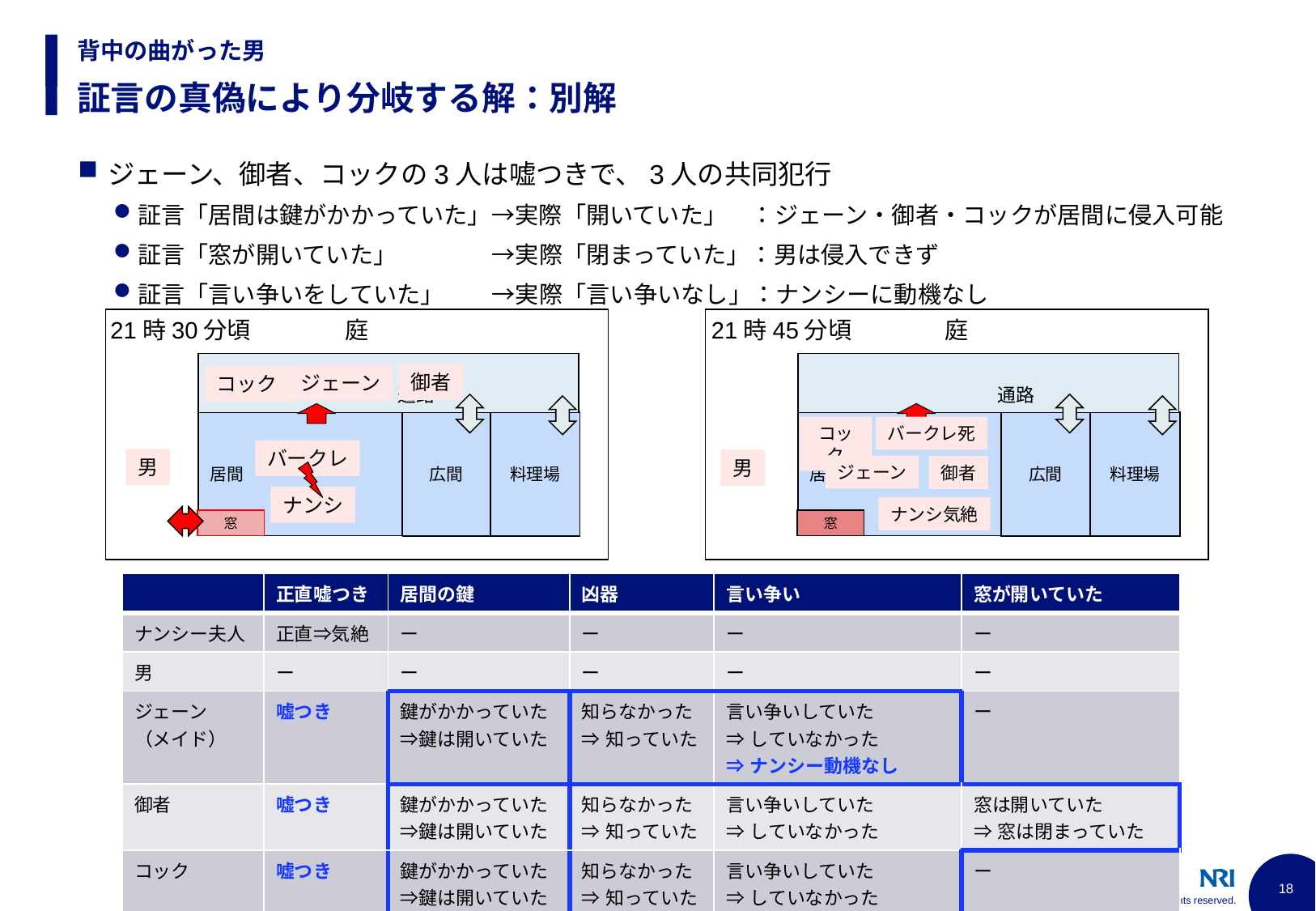

背中の曲がった男
# 証言の真偽により分岐する解：別解
ジェーン、御者、コックの3人は嘘つきで、3人の共同犯行
証言「居間は鍵がかかっていた」→実際「開いていた」　：ジェーン・御者・コックが居間に侵入可能
証言「窓が開いていた」　　　　→実際「閉まっていた」：男は侵入できず
証言「言い争いをしていた」　　→実際「言い争いなし」：ナンシーに動機なし
庭
21時45分頃
庭
21時30分頃
　　　　　　　　　　　　　　　　　　　　　　通路
　　　　　　　　　　　　　　　　　　　　　　通路
御者
ジェーン
コック

居間
居間
広間
料理場
広間
料理場
コック
バークレ死
バークレ
男
男
ジェーン
御者

ナンシ
ナンシ気絶

窓
窓
|  | 正直嘘つき | 居間の鍵 | 凶器 | 言い争い | 窓が開いていた |
| --- | --- | --- | --- | --- | --- |
| ナンシー夫人 | 正直⇒気絶 | ー | ー | ー | ー |
| 男 | ー | ー | ー | ー | ー |
| ジェーン （メイド） | 嘘つき | 鍵がかかっていた⇒鍵は開いていた | 知らなかった ⇒知っていた | 言い争いしていた ⇒していなかった ⇒ナンシー動機なし | ー |
| 御者 | 嘘つき | 鍵がかかっていた⇒鍵は開いていた | 知らなかった ⇒知っていた | 言い争いしていた ⇒していなかった | 窓は開いていた ⇒窓は閉まっていた |
| コック | 嘘つき | 鍵がかかっていた⇒鍵は開いていた | 知らなかった ⇒知っていた | 言い争いしていた ⇒していなかった | ー |